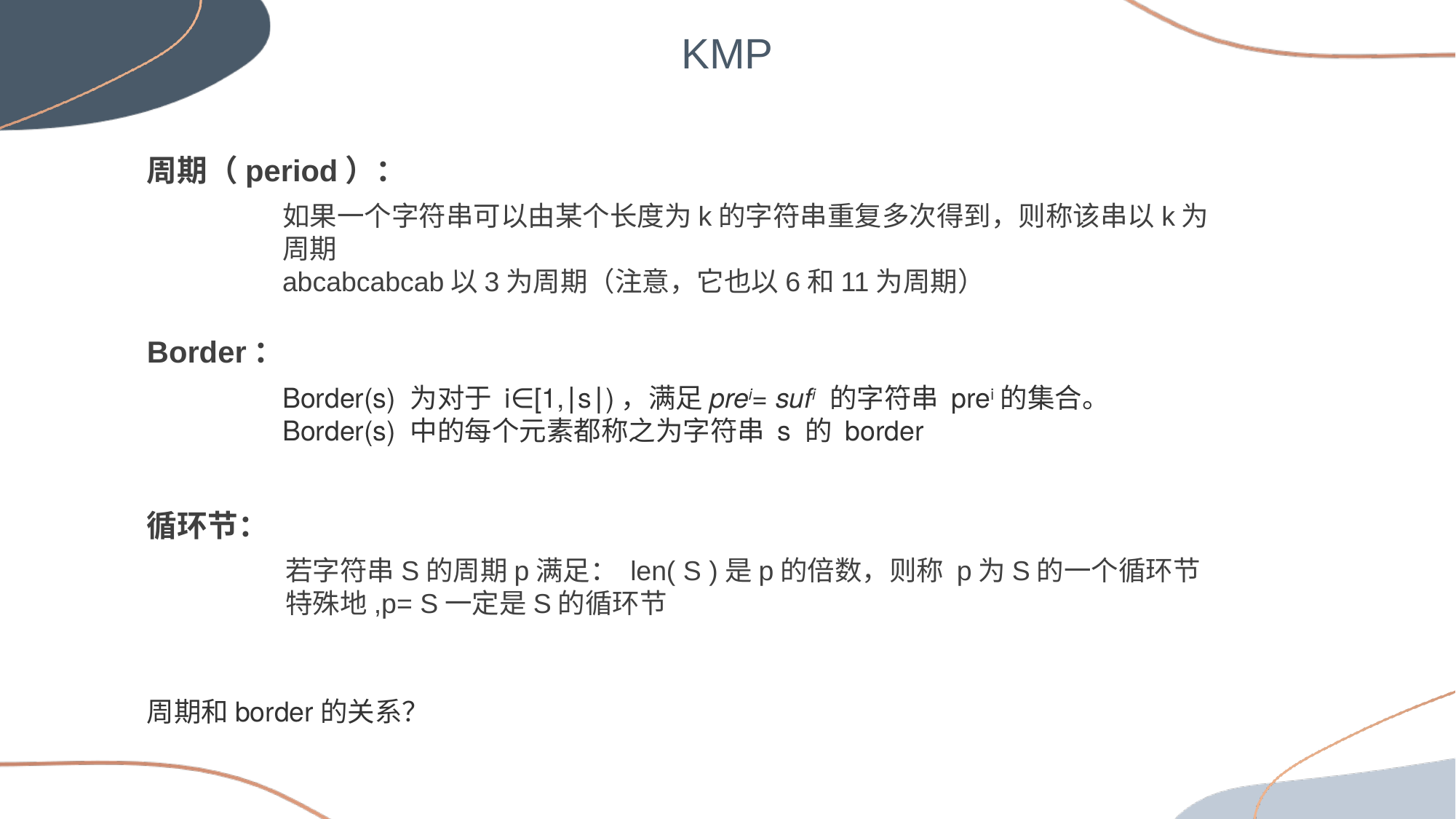

KMP
周期（period）：
如果一个字符串可以由某个长度为k的字符串重复多次得到，则称该串以k为周期
abcabcabcab以3为周期（注意，它也以6和11为周期）

Border：
Border(s) 为对于 i∈[1,∣s∣)，满足prei= sufi 的字符串 prei的集合。
Border(s) 中的每个元素都称之为字符串 s 的 border
循环节：
若字符串S的周期p满足： len( S )是p的倍数，则称 p为S的一个循环节
特殊地,p= S一定是S的循环节
周期和border的关系？